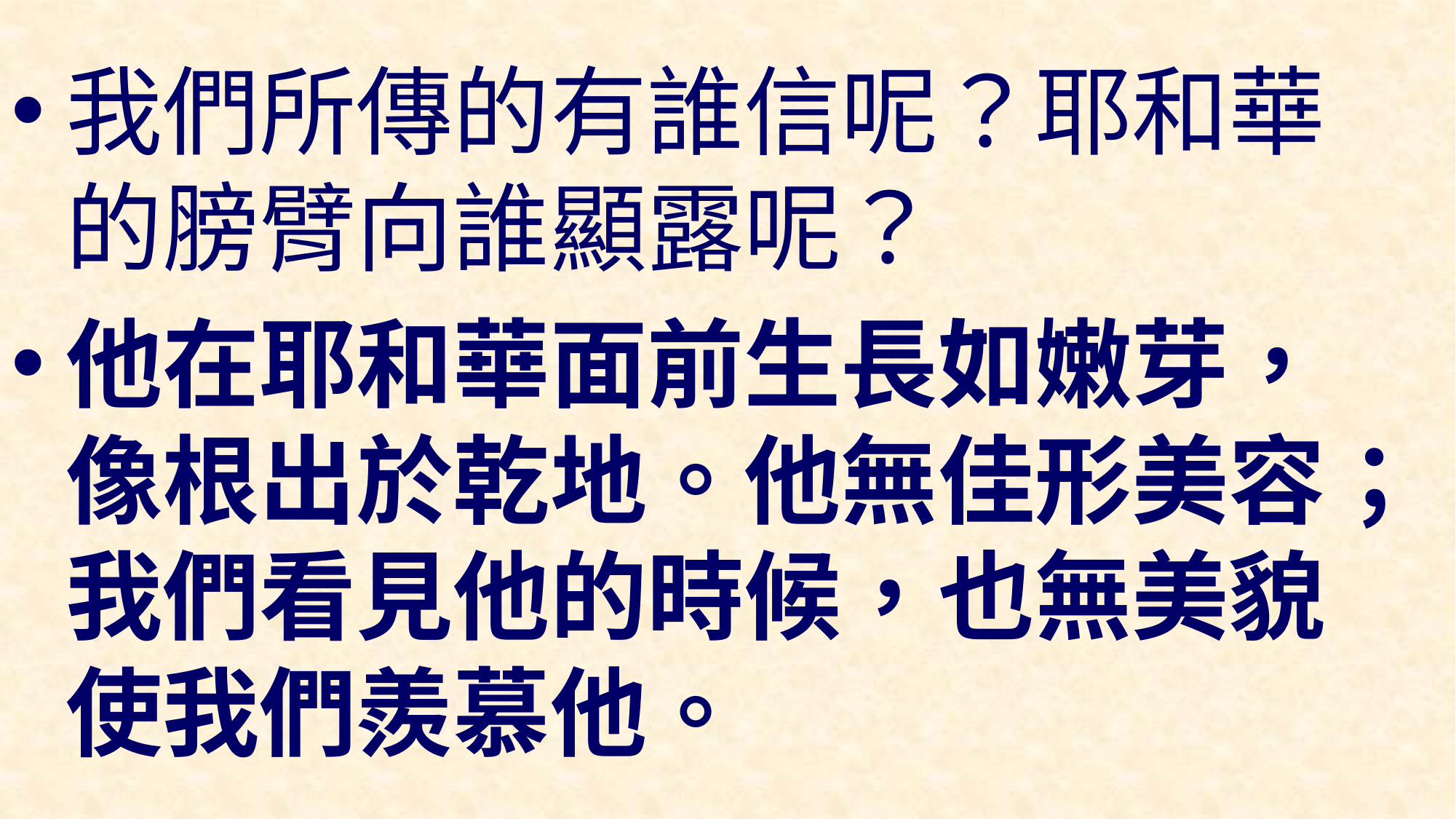

我們所傳的有誰信呢？耶和華的膀臂向誰顯露呢？
他在耶和華面前生長如嫩芽，像根出於乾地。他無佳形美容；我們看見他的時候，也無美貌使我們羨慕他。